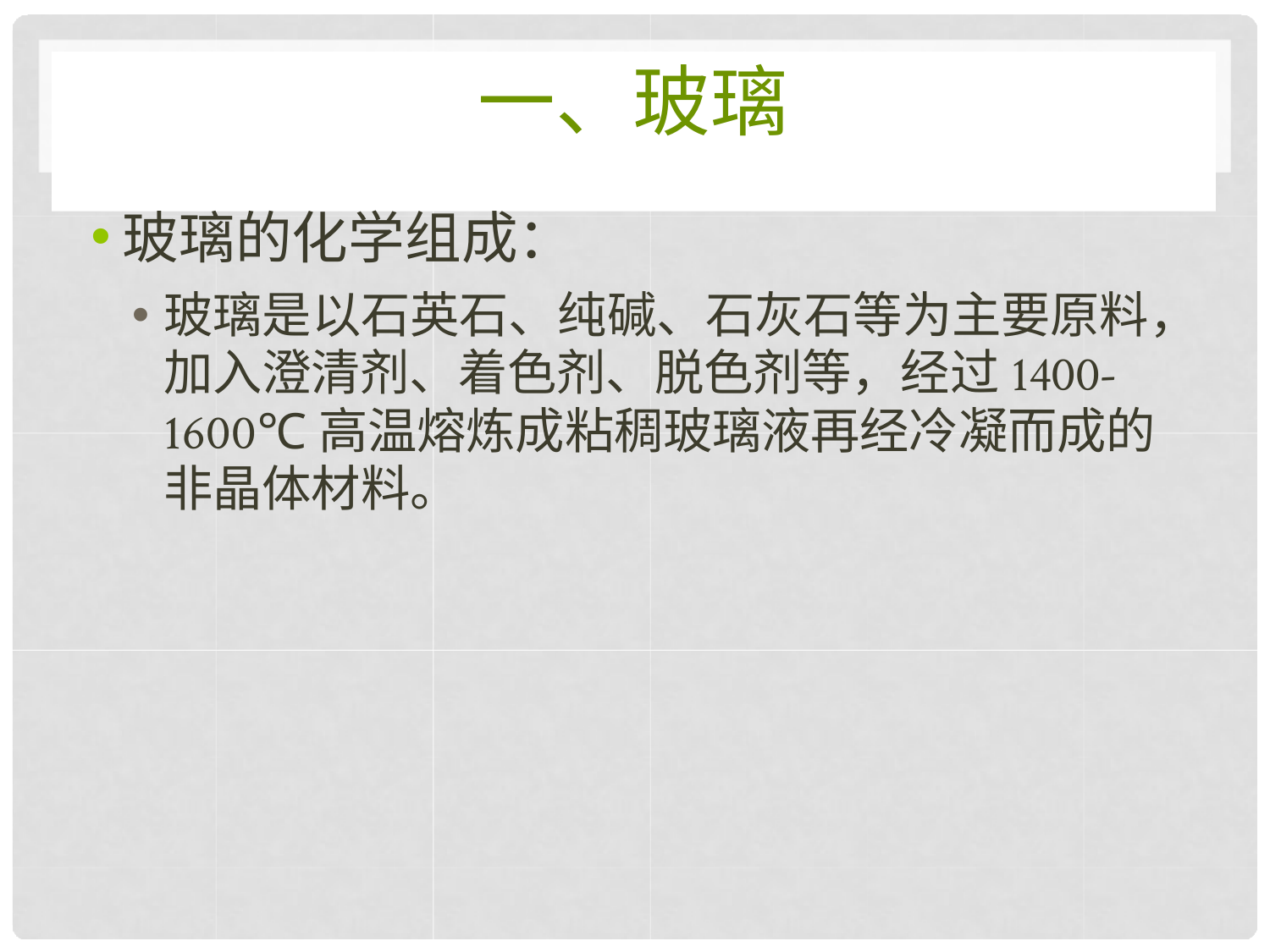

# 一、玻璃
玻璃的化学组成：
玻璃是以石英石、纯碱、石灰石等为主要原料， 加入澄清剂、着色剂、脱色剂等，经过1400-  1600℃高温熔炼成粘稠玻璃液再经冷凝而成的 非晶体材料。